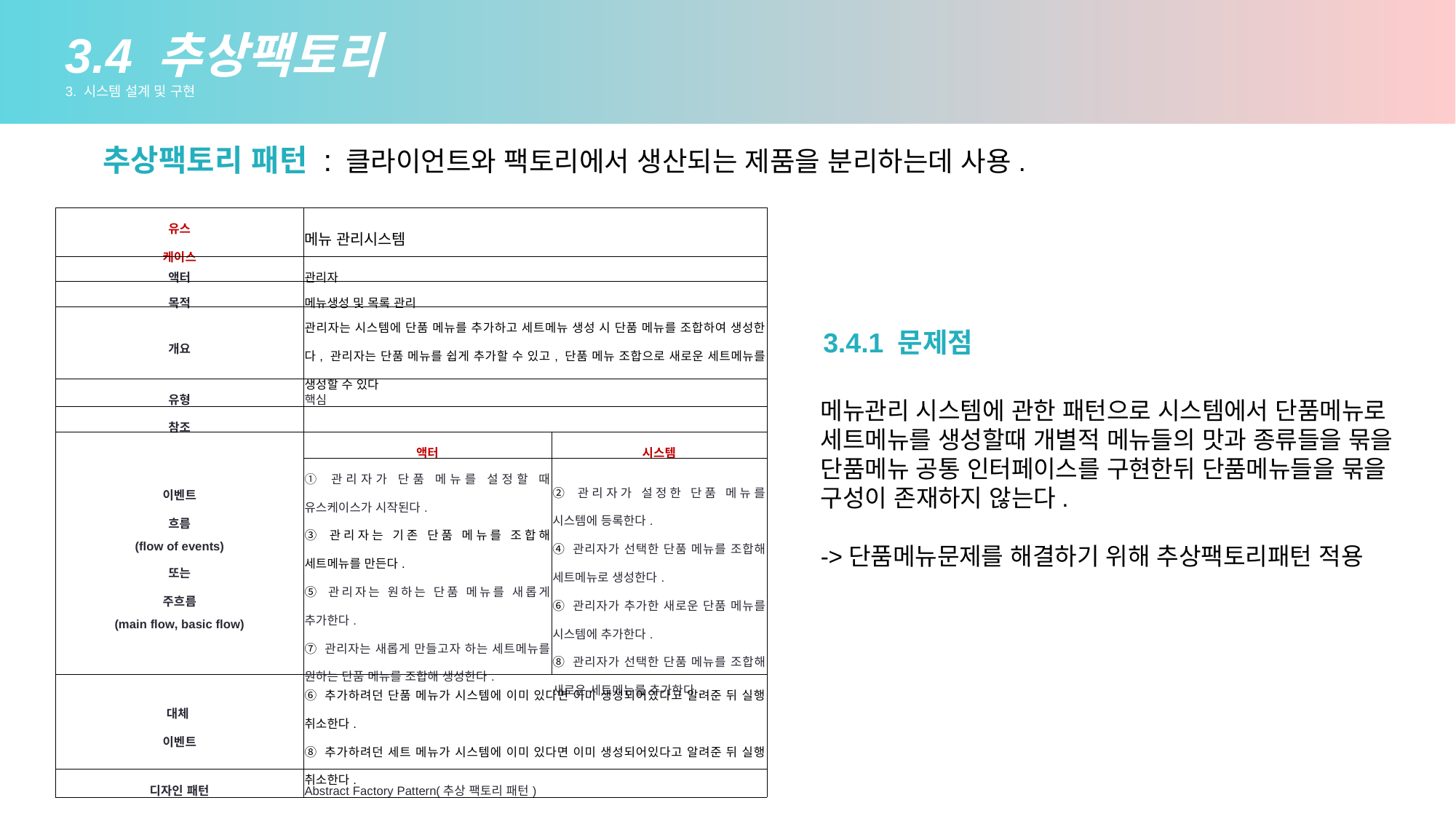

3.4 추상팩토리
3. 시스템 설계 및 구현
추상팩토리 패턴 : 클라이언트와 팩토리에서 생산되는 제품을 분리하는데 사용.

| 유스 케이스 | 메뉴 관리시스템 |  |
| --- | --- | --- |
| 액터 | 관리자 |  |
| 목적 | 메뉴생성 및 목록 관리 |  |
| 개요 | 관리자는 시스템에 단품 메뉴를 추가하고 세트메뉴 생성 시 단품 메뉴를 조합하여 생성한다, 관리자는 단품 메뉴를 쉽게 추가할 수 있고, 단품 메뉴 조합으로 새로운 세트메뉴를 생성할 수 있다 |  |
| 유형 | 핵심 |  |
| 참조 |  |  |
| 이벤트 흐름 (flow of events) 또는 주흐름 (main flow, basic flow) | 액터 | 시스템 |
|  | ① 관리자가 단품 메뉴를 설정할 때 유스케이스가 시작된다. ③ 관리자는 기존 단품 메뉴를 조합해 세트메뉴를 만든다. ⑤ 관리자는 원하는 단품 메뉴를 새롭게 추가한다. ⑦ 관리자는 새롭게 만들고자 하는 세트메뉴를 원하는 단품 메뉴를 조합해 생성한다. | ② 관리자가 설정한 단품 메뉴를 시스템에 등록한다. ④ 관리자가 선택한 단품 메뉴를 조합해 세트메뉴로 생성한다. ⑥ 관리자가 추가한 새로운 단품 메뉴를 시스템에 추가한다. ⑧ 관리자가 선택한 단품 메뉴를 조합해 새로운 세트메뉴를 추가한다. |
| 대체 이벤트 | ⑥ 추가하려던 단품 메뉴가 시스템에 이미 있다면 이미 생성되어있다고 알려준 뒤 실행 취소한다. ⑧ 추가하려던 세트 메뉴가 시스템에 이미 있다면 이미 생성되어있다고 알려준 뒤 실행 취소한다. |  |
| 디자인 패턴 | Abstract Factory Pattern(추상 팩토리 패턴) |  |
3.4.1 문제점
메뉴관리 시스템에 관한 패턴으로 시스템에서 단품메뉴로 세트메뉴를 생성할때 개별적 메뉴들의 맛과 종류들을 묶을 단품메뉴 공통 인터페이스를 구현한뒤 단품메뉴들을 묶을 구성이 존재하지 않는다.

->단품메뉴문제를 해결하기 위해 추상팩토리패턴 적용